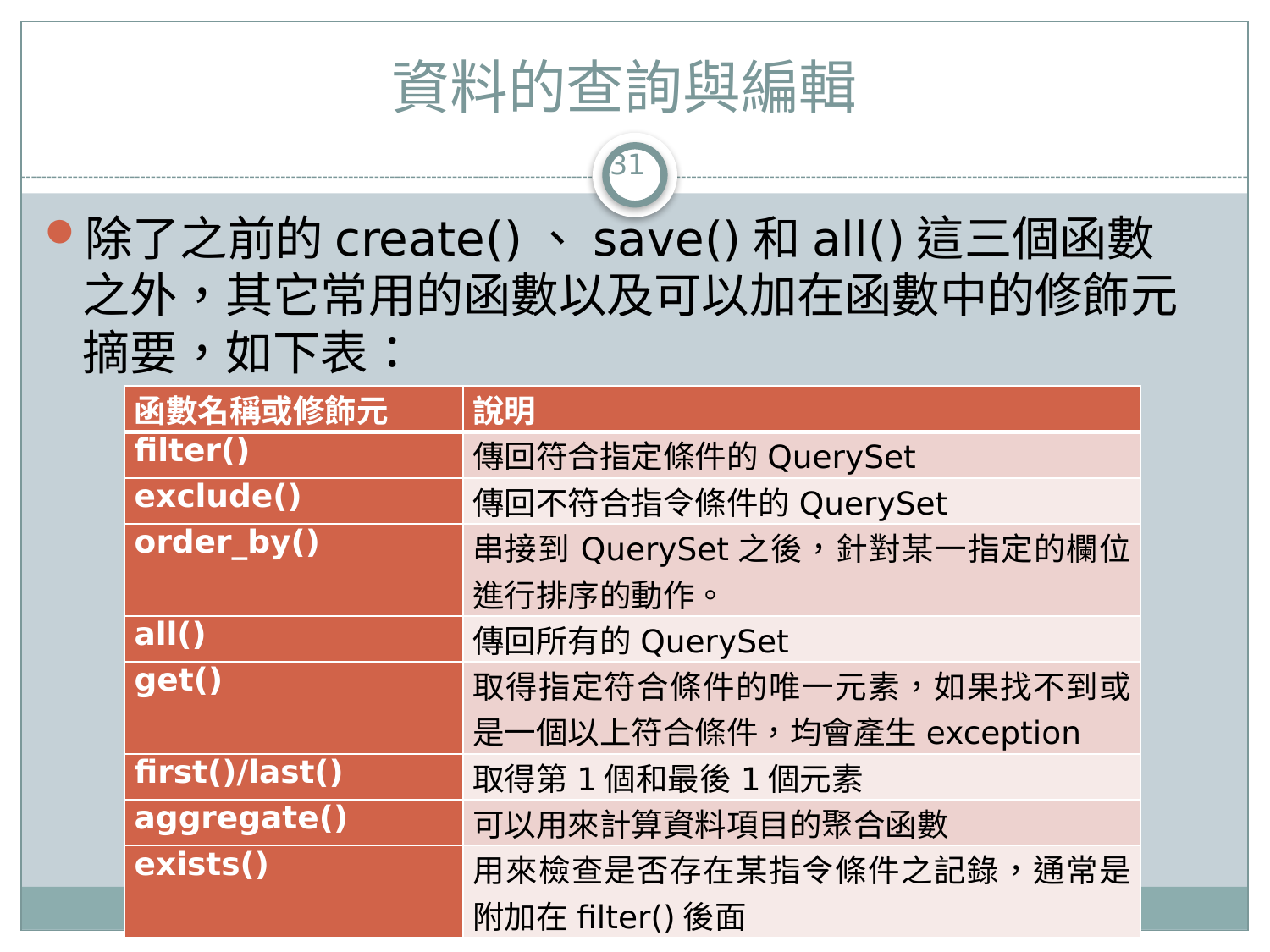

# 資料的查詢與編輯
31
除了之前的create()、save()和all()這三個函數之外，其它常用的函數以及可以加在函數中的修飾元摘要，如下表：

| 函數名稱或修飾元 | 說明 |
| --- | --- |
| filter() | 傳回符合指定條件的QuerySet |
| exclude() | 傳回不符合指令條件的QuerySet |
| order\_by() | 串接到QuerySet之後，針對某一指定的欄位進行排序的動作。 |
| all() | 傳回所有的QuerySet |
| get() | 取得指定符合條件的唯一元素，如果找不到或是一個以上符合條件，均會產生exception |
| first()/last() | 取得第1個和最後1個元素 |
| aggregate() | 可以用來計算資料項目的聚合函數 |
| exists() | 用來檢查是否存在某指令條件之記錄，通常是附加在filter()後面 |